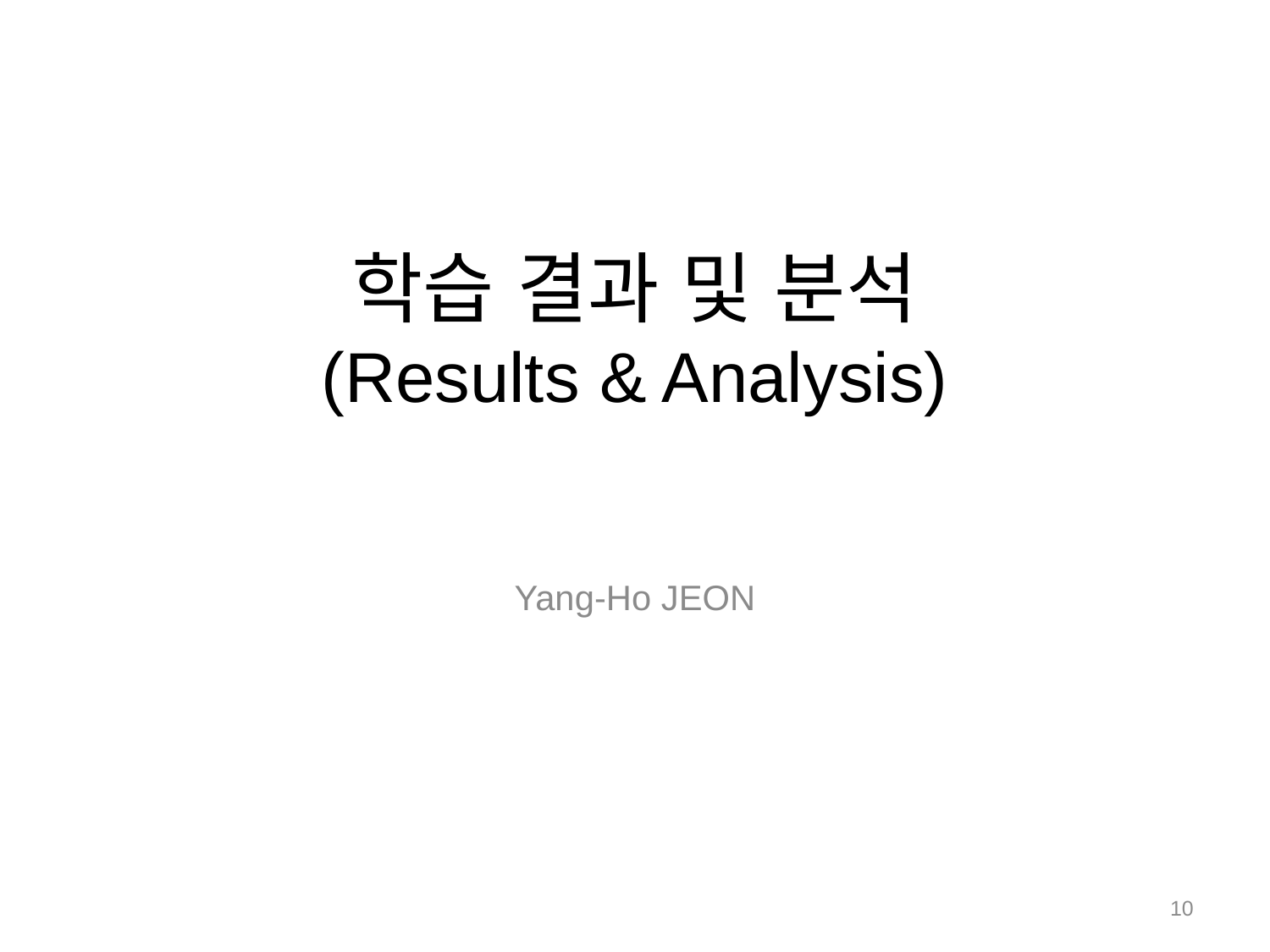

# 학습 결과 및 분석 (Results & Analysis)
Yang-Ho JEON

10